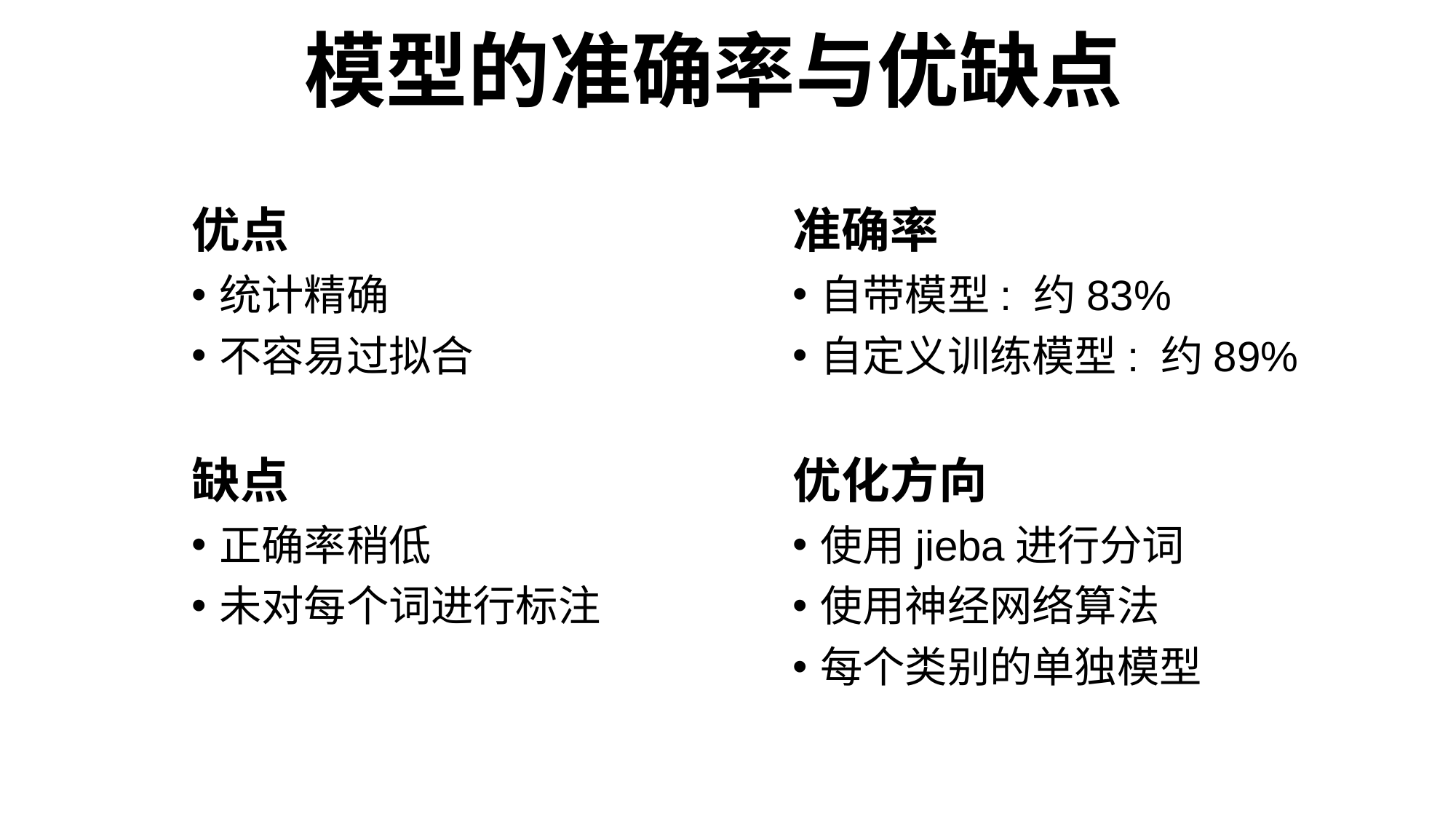

# 模型的准确率与优缺点
准确率
自带模型: 约83%
自定义训练模型: 约89%

优化方向
使用jieba进行分词
使用神经网络算法
每个类别的单独模型

优点
统计精确
不容易过拟合

缺点
正确率稍低
未对每个词进行标注